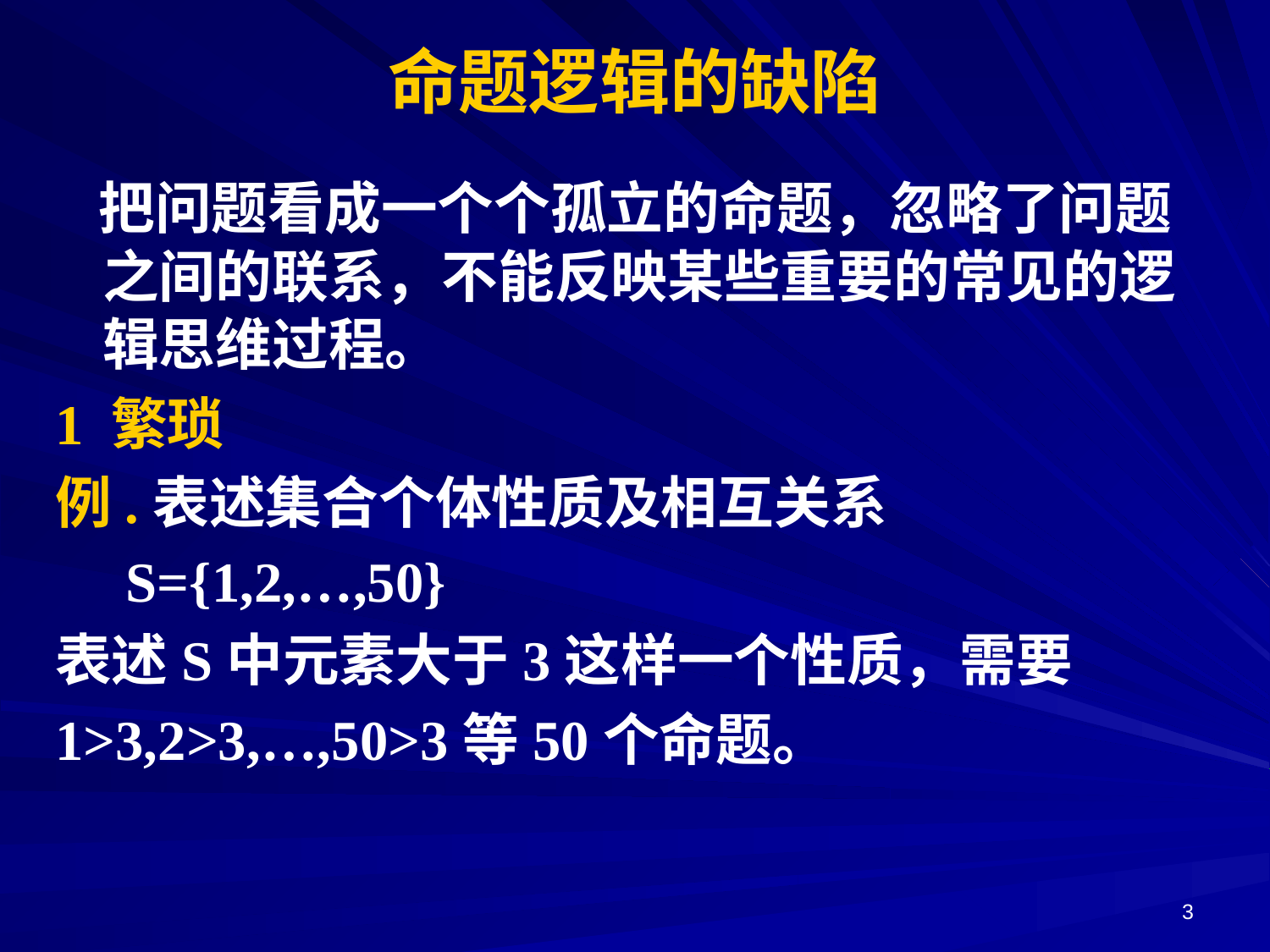

# 命题逻辑的缺陷
  把问题看成一个个孤立的命题，忽略了问题之间的联系，不能反映某些重要的常见的逻辑思维过程。
1 繁琐
例.表述集合个体性质及相互关系
     S={1,2,…,50}
表述S中元素大于3这样一个性质，需要
1>3,2>3,…,50>3等50个命题。
3